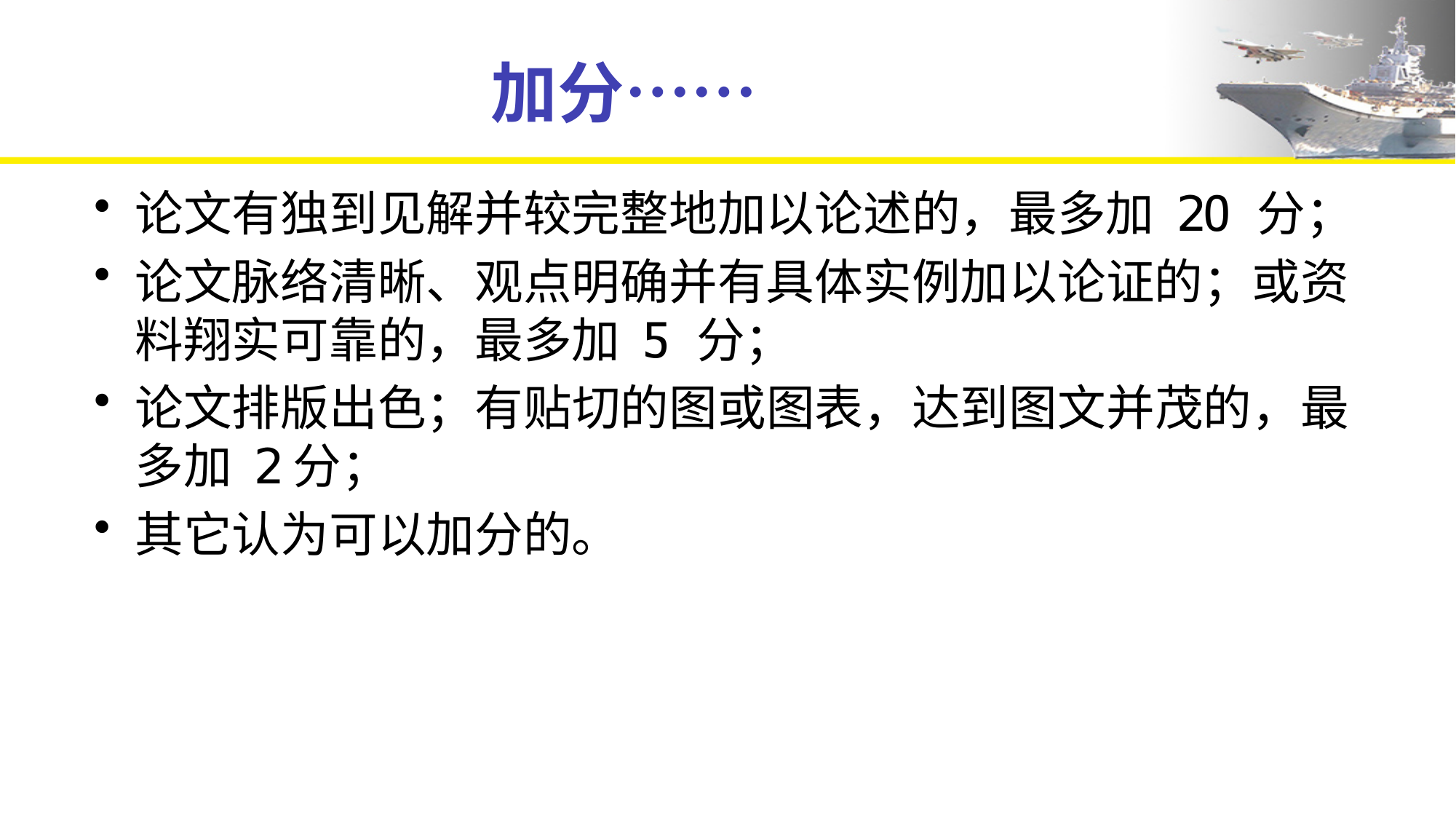

# 加分……
论文有独到见解并较完整地加以论述的，最多加 20 分；
论文脉络清晰、观点明确并有具体实例加以论证的；或资料翔实可靠的，最多加 5 分；
论文排版出色；有贴切的图或图表，达到图文并茂的，最多加 2分；
其它认为可以加分的。